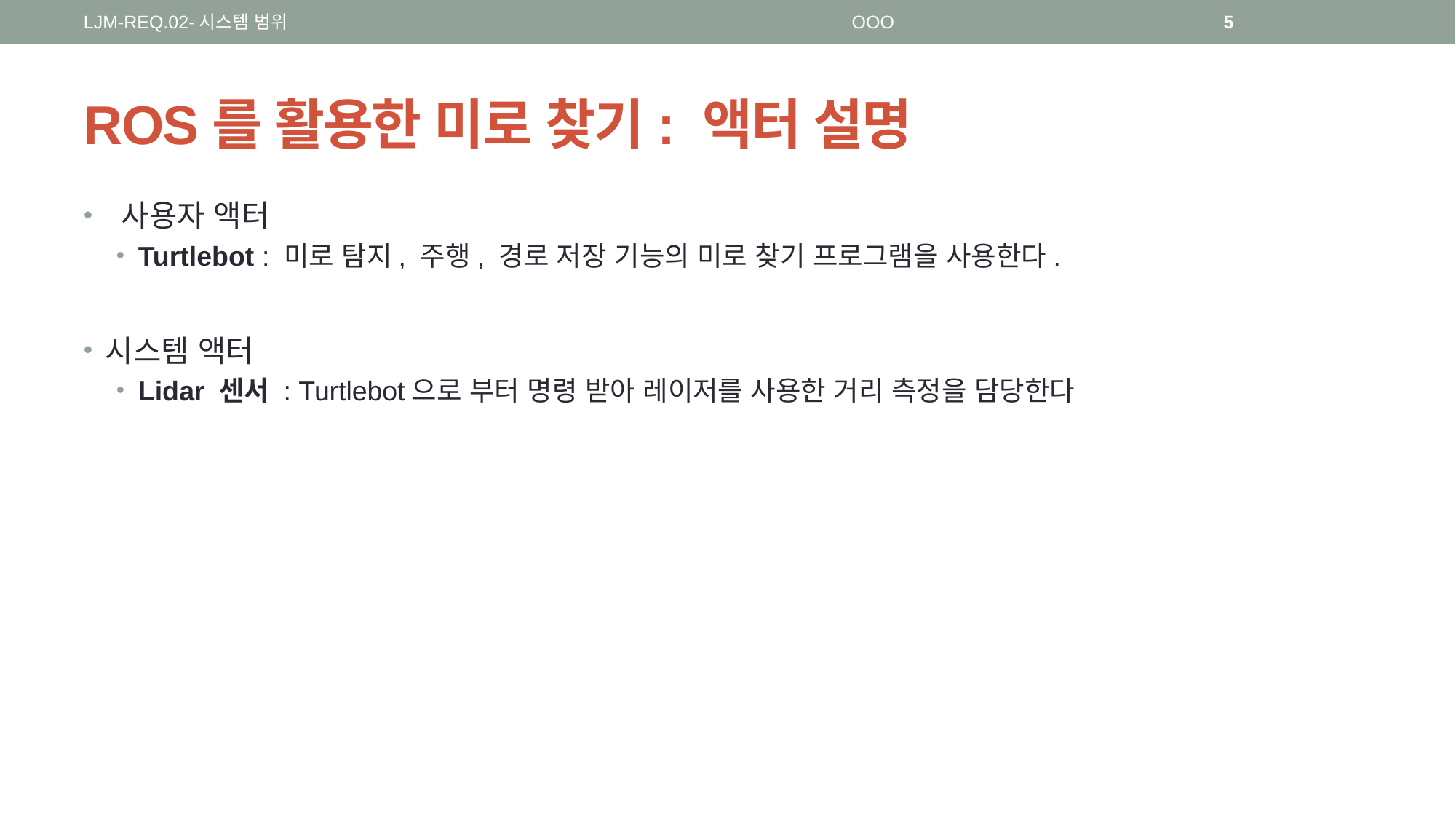

LJM-REQ.02-시스템 범위
OOO
5
# ROS를 활용한 미로 찾기: 액터 설명
 사용자 액터
Turtlebot : 미로 탐지, 주행, 경로 저장 기능의 미로 찾기 프로그램을 사용한다.

시스템 액터
Lidar 센서 : Turtlebot으로 부터 명령 받아 레이저를 사용한 거리 측정을 담당한다